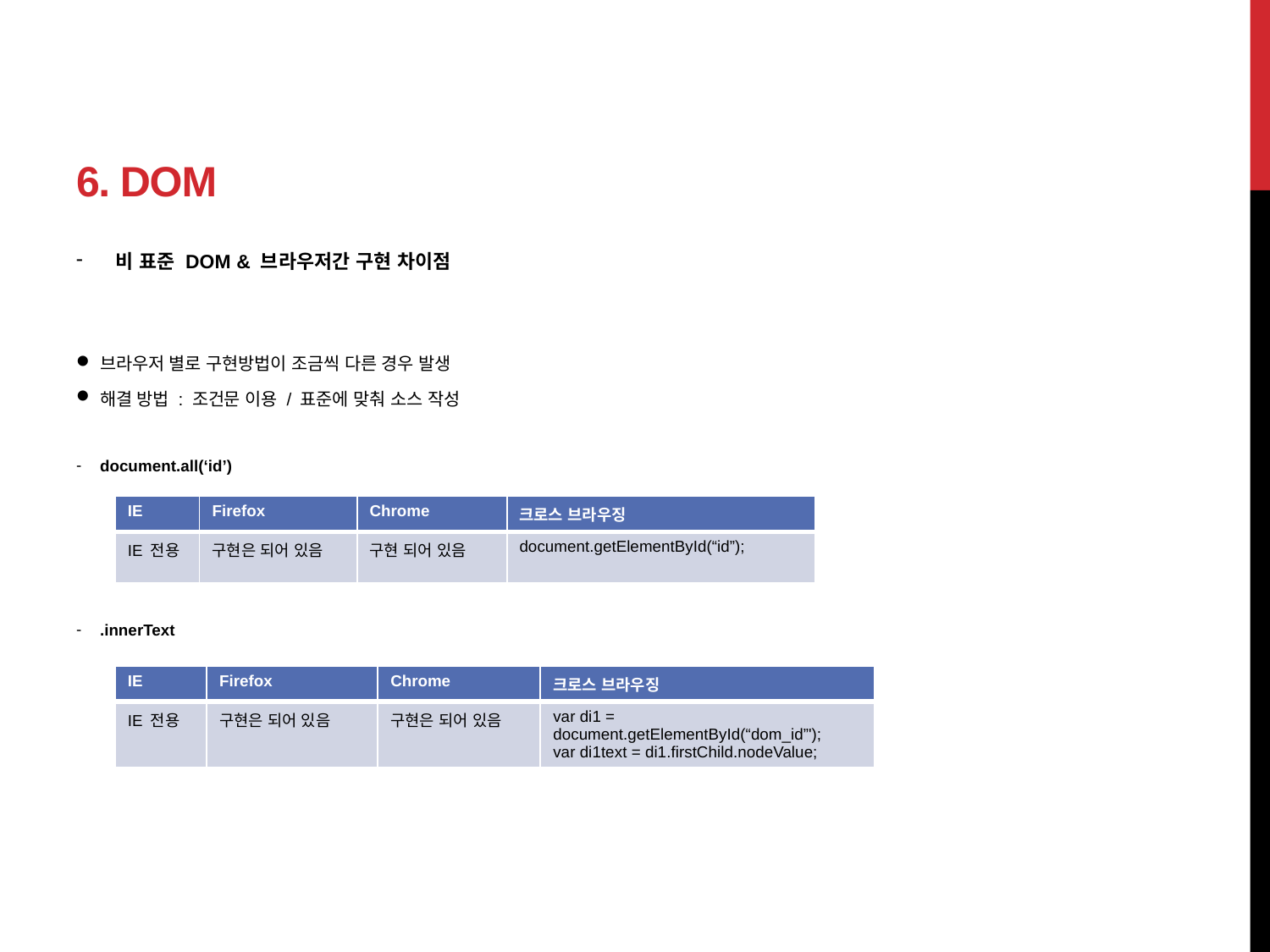

# 6. DOM
비 표준 DOM & 브라우저간 구현 차이점

브라우저 별로 구현방법이 조금씩 다른 경우 발생
해결 방법 : 조건문 이용 / 표준에 맞춰 소스 작성

document.all(‘id’)

.innerText

| IE | Firefox | Chrome | 크로스 브라우징 |
| --- | --- | --- | --- |
| IE 전용 | 구현은 되어 있음 | 구현 되어 있음 | document.getElementById(“id”); |
| IE | Firefox | Chrome | 크로스 브라우징 |
| --- | --- | --- | --- |
| IE 전용 | 구현은 되어 있음 | 구현은 되어 있음 | var di1 = document.getElementById(“dom\_id”'); var di1text = di1.firstChild.nodeValue; |